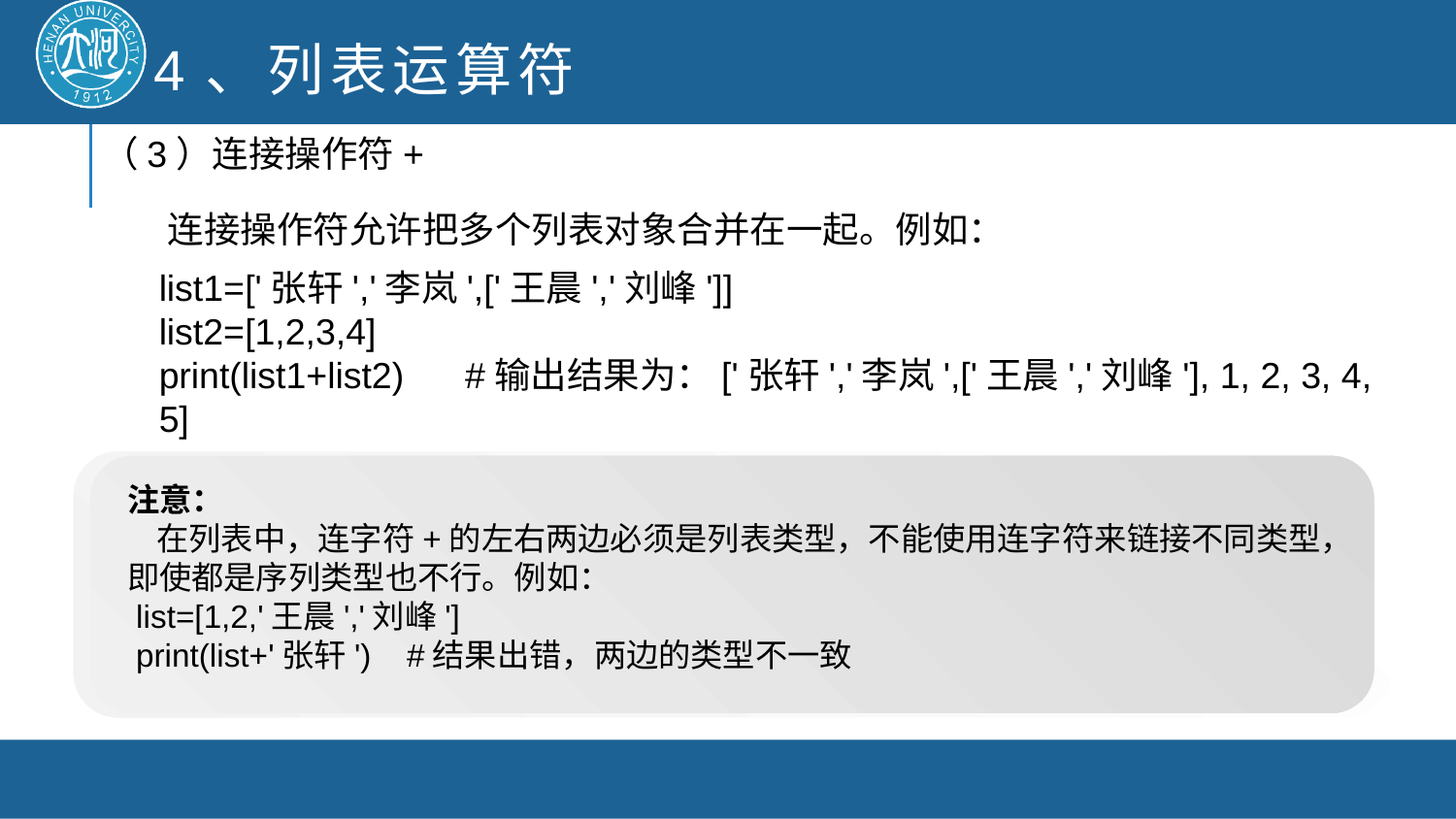

4、列表运算符
（3）连接操作符+
        连接操作符允许把多个列表对象合并在一起。例如：
list1=['张轩','李岚',['王晨','刘峰']]
list2=[1,2,3,4]
print(list1+list2)      #输出结果为：['张轩','李岚',['王晨','刘峰'], 1, 2, 3, 4, 5]

注意：
   在列表中，连字符+的左右两边必须是列表类型，不能使用连字符来链接不同类型，即使都是序列类型也不行。例如：
 list=[1,2,'王晨','刘峰']
 print(list+'张轩')    #结果出错，两边的类型不一致